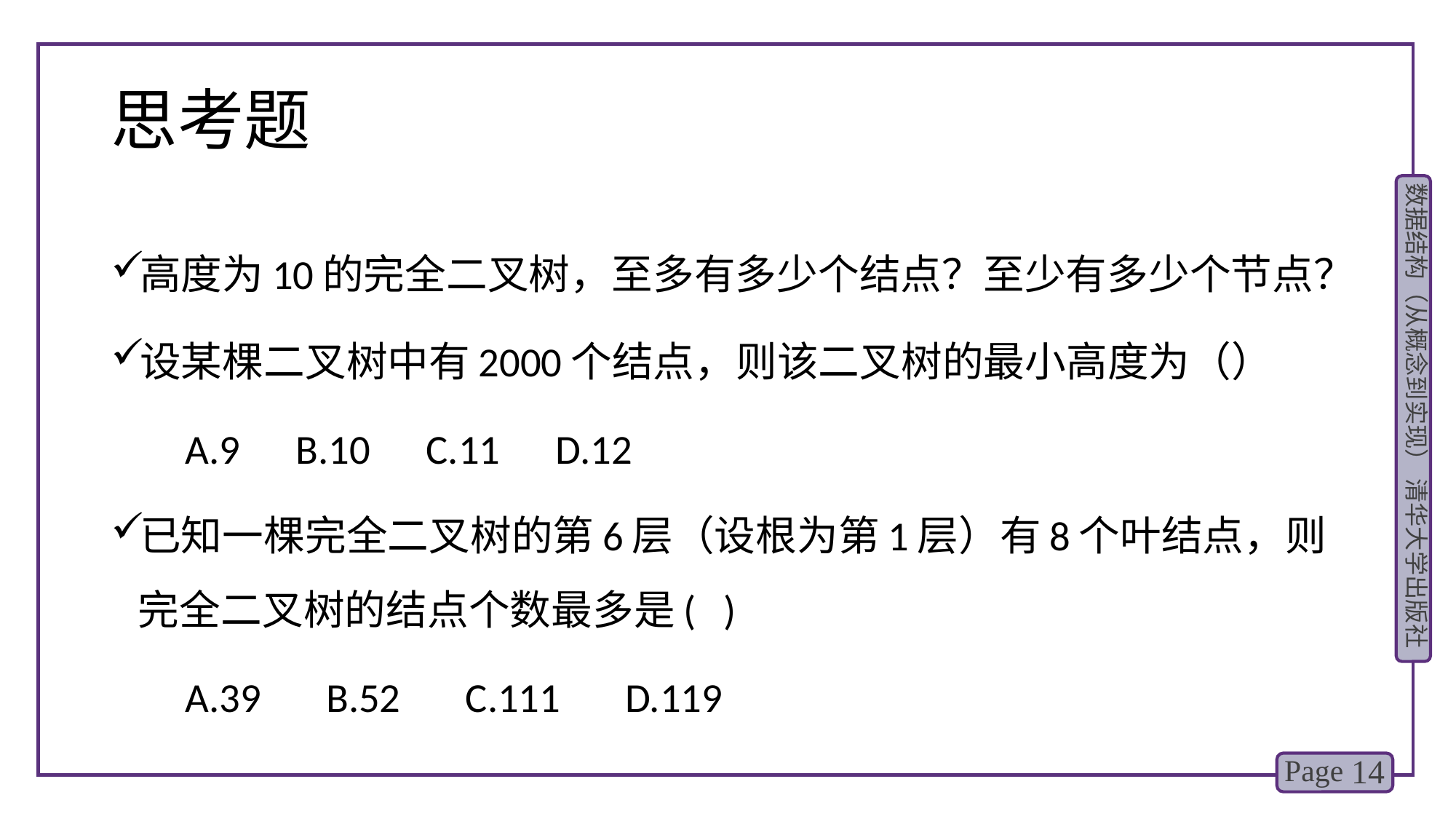

# 思考题
高度为10的完全二叉树，至多有多少个结点？至少有多少个节点？
设某棵二叉树中有2000个结点，则该二叉树的最小高度为（）
        A.9      B.10      C.11      D.12
已知一棵完全二叉树的第6层（设根为第1层）有8个叶结点，则完全二叉树的结点个数最多是(   )
        A.39       B.52       C.111       D.119